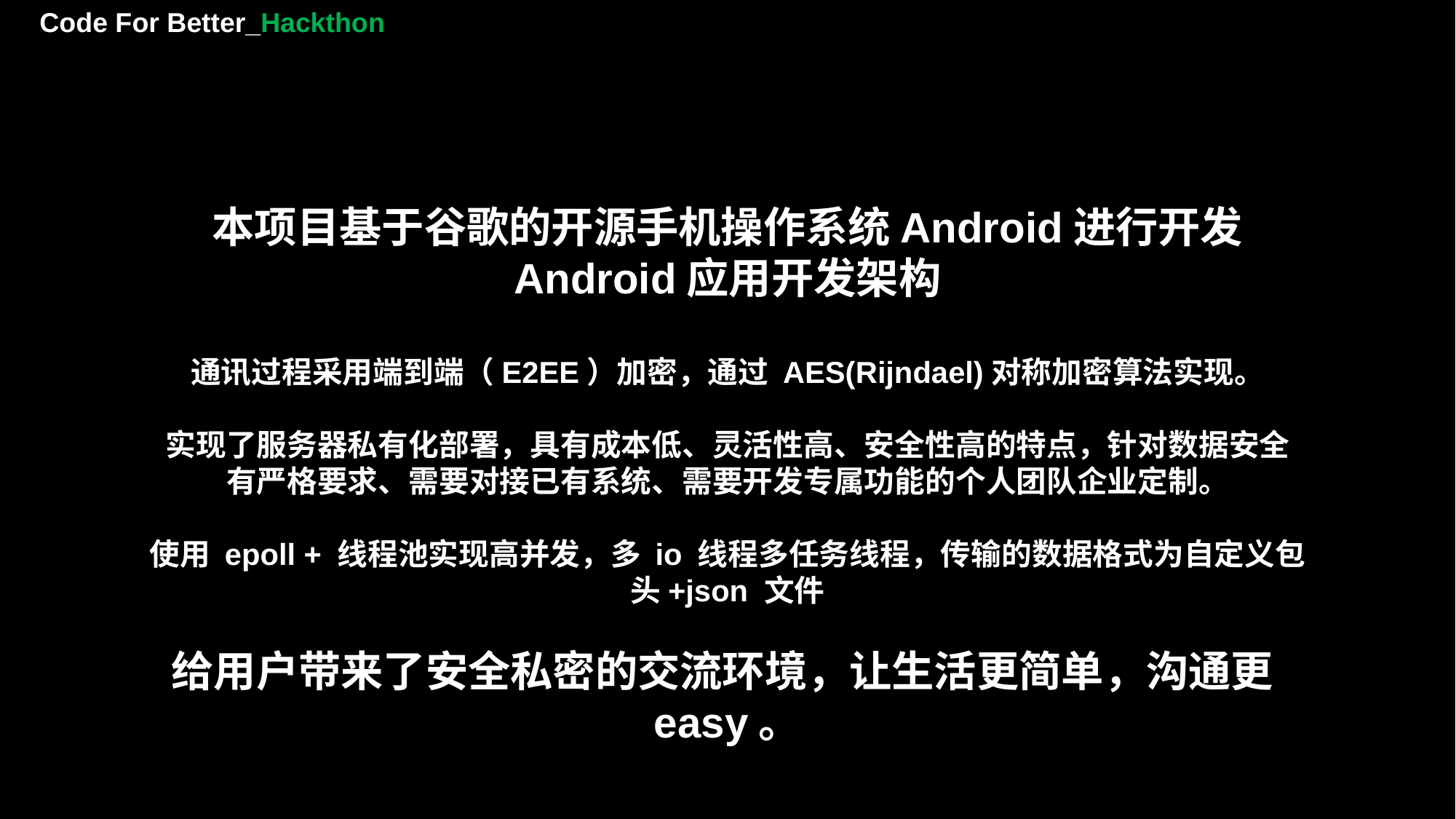

Code For Better_Hackthon

本项目基于谷歌的开源手机操作系统Android进行开发
Android应用开发架构

通讯过程采用端到端（E2EE）加密，通过 AES(Rijndael)对称加密算法实现。

实现了服务器私有化部署，具有成本低、灵活性高、安全性高的特点，针对数据安全
有严格要求、需要对接已有系统、需要开发专属功能的个人团队企业定制。

使用 epoll + 线程池实现高并发，多 io 线程多任务线程，传输的数据格式为自定义包
头+json 文件

给用户带来了安全私密的交流环境，让生活更简单，沟通更easy。